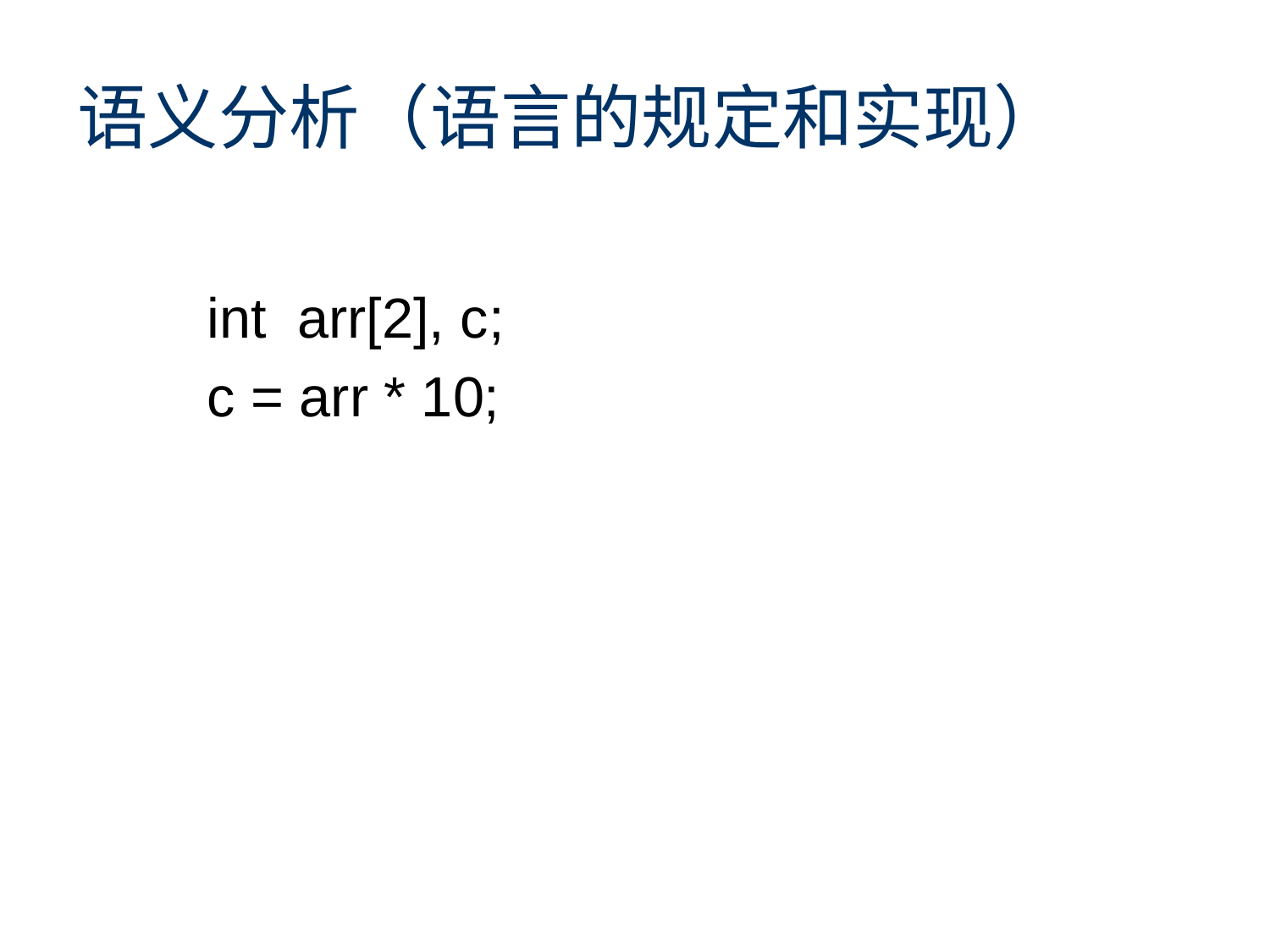

# 语义分析（语言的规定和实现）
  int  arr[2], c;
  c = arr * 10;